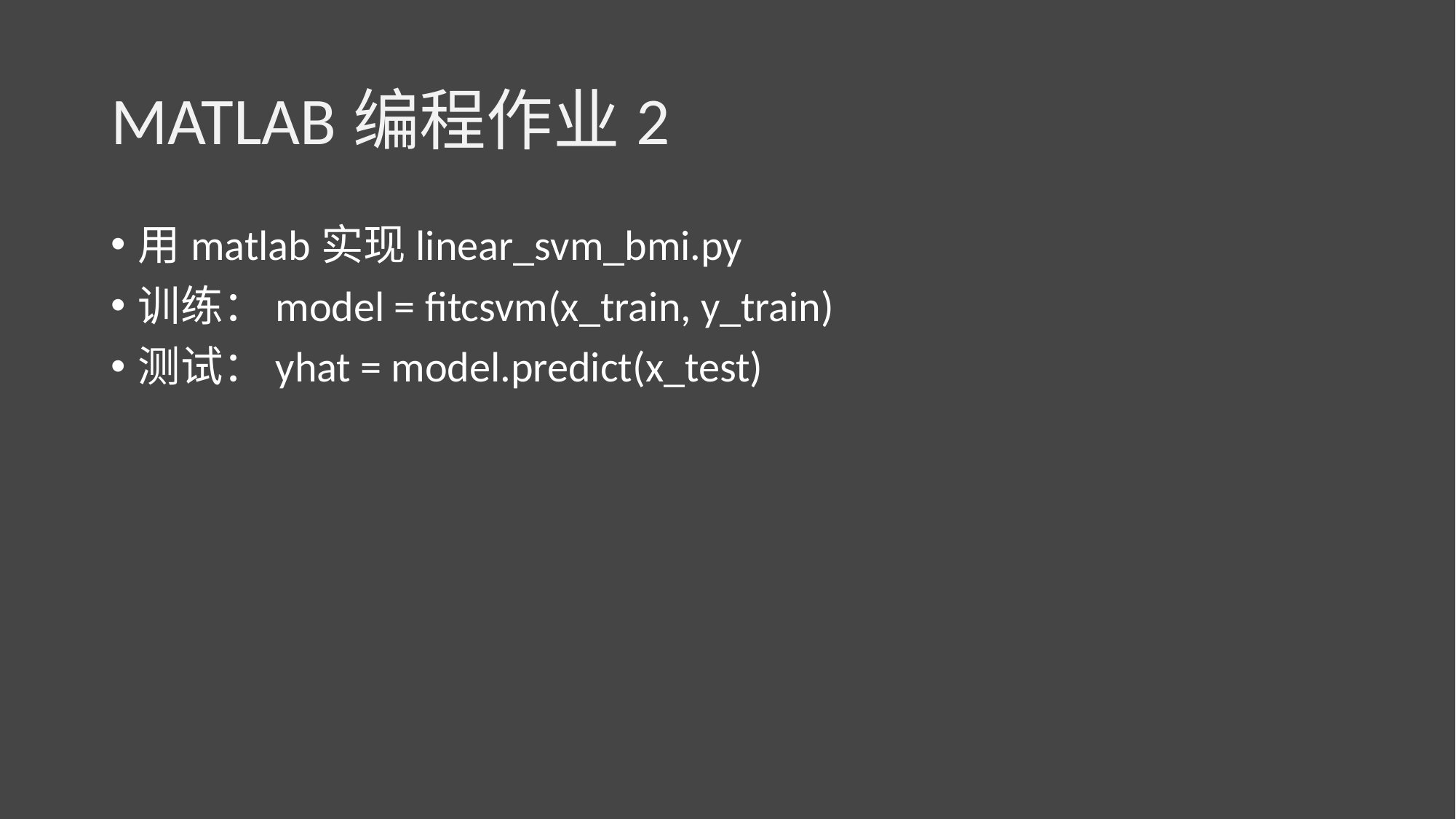

# MATLAB编程作业2
用matlab实现linear_svm_bmi.py
训练：model = fitcsvm(x_train, y_train)
测试：yhat = model.predict(x_test)